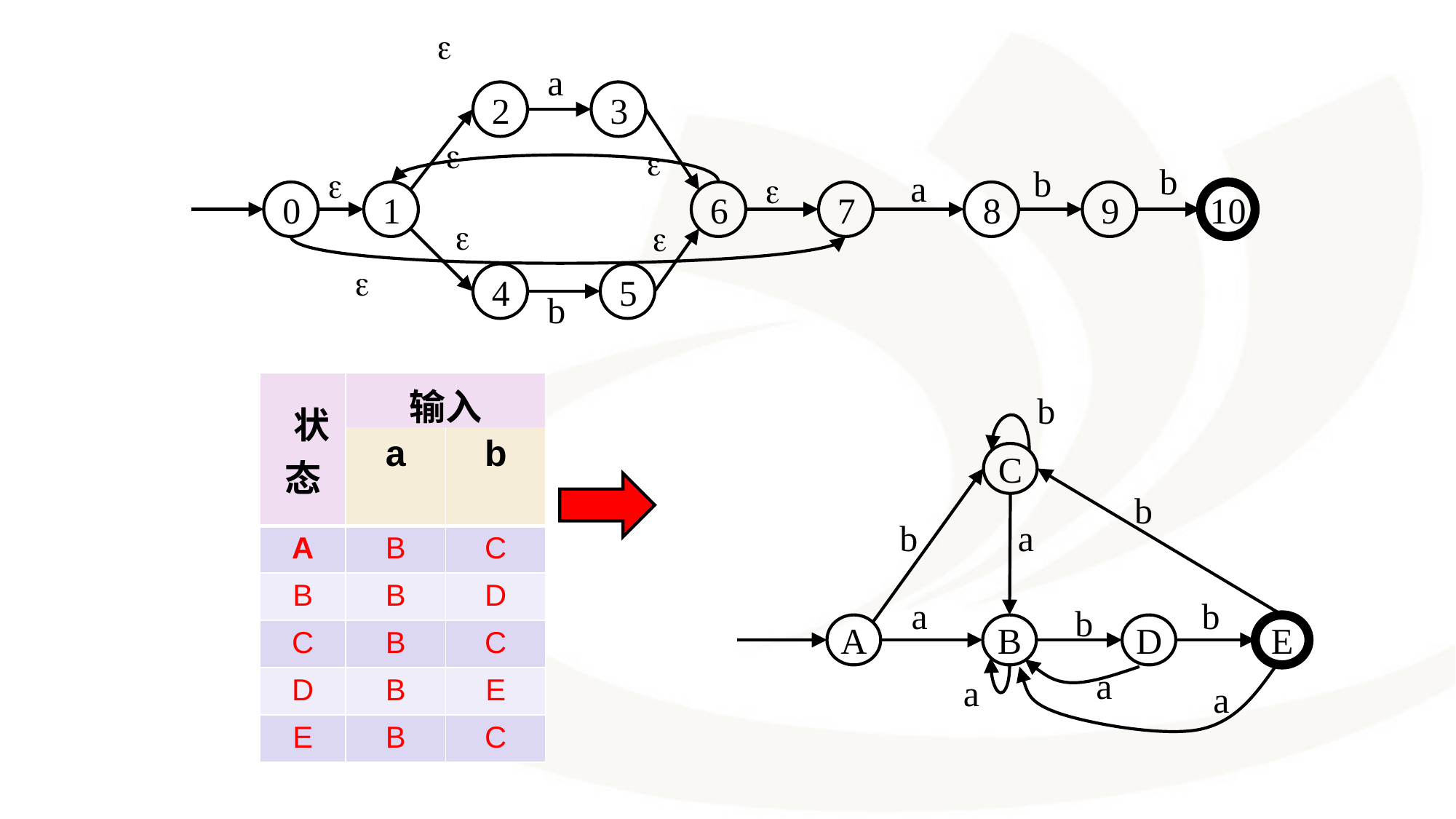

ε
a
2
3
ε
ε
b
b
ε
a
ε
0
1
6
7
8
9
10
ε
ε
ε
4
5
b
| 状态 | 输入 |  |
| --- | --- | --- |
|  | a | b |
| A | B | C |
| B | B | D |
| C | B | C |
| D | B | E |
| E | B | C |
b
C
b
b
a
a
b
b
A
B
D
E
a

a

a

55